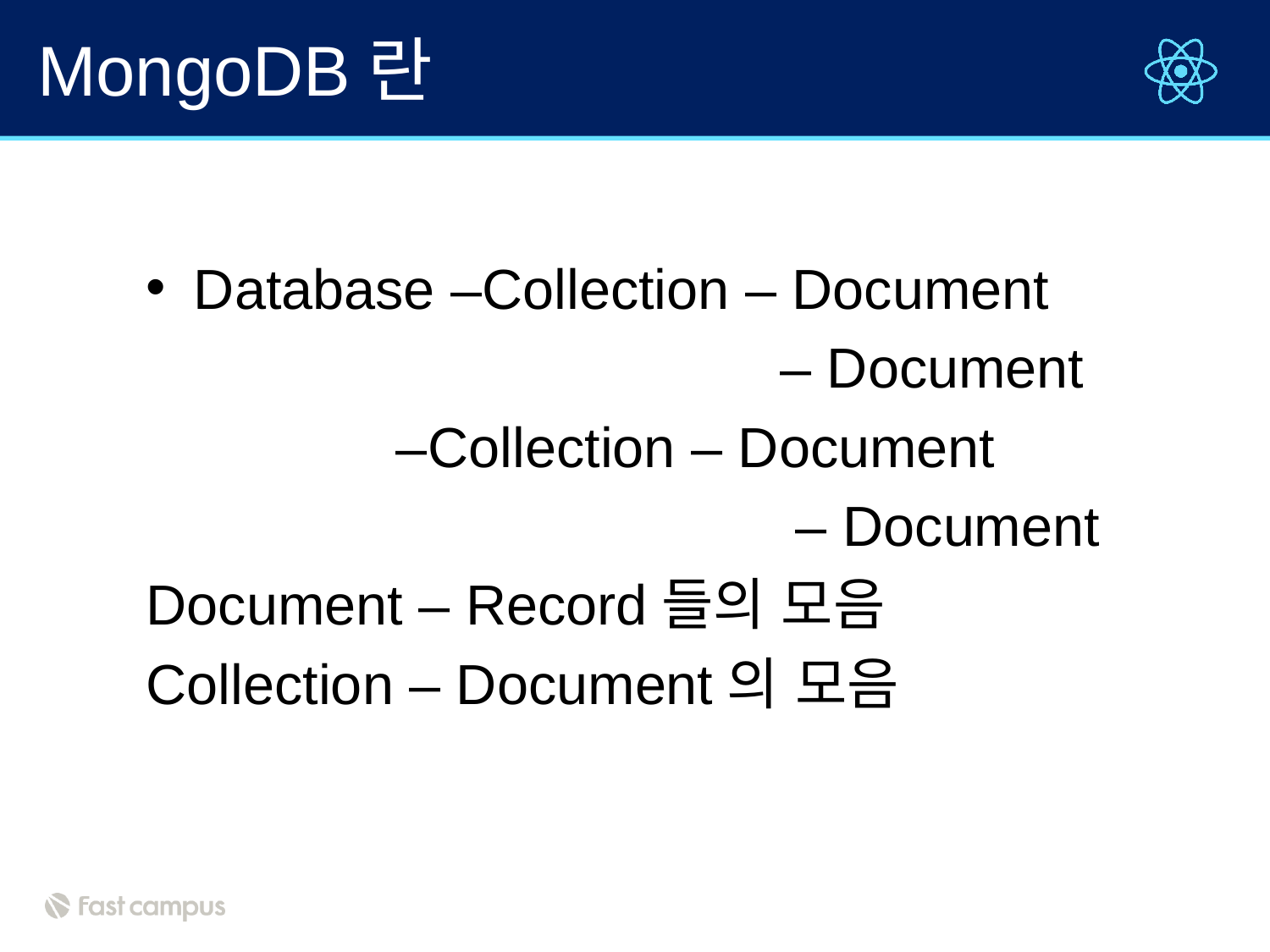

# MongoDB란
Database –Collection – Document
 					     – Document
                –Collection – Document
 					      – Document
Document – Record들의 모음
Collection – Document의 모음